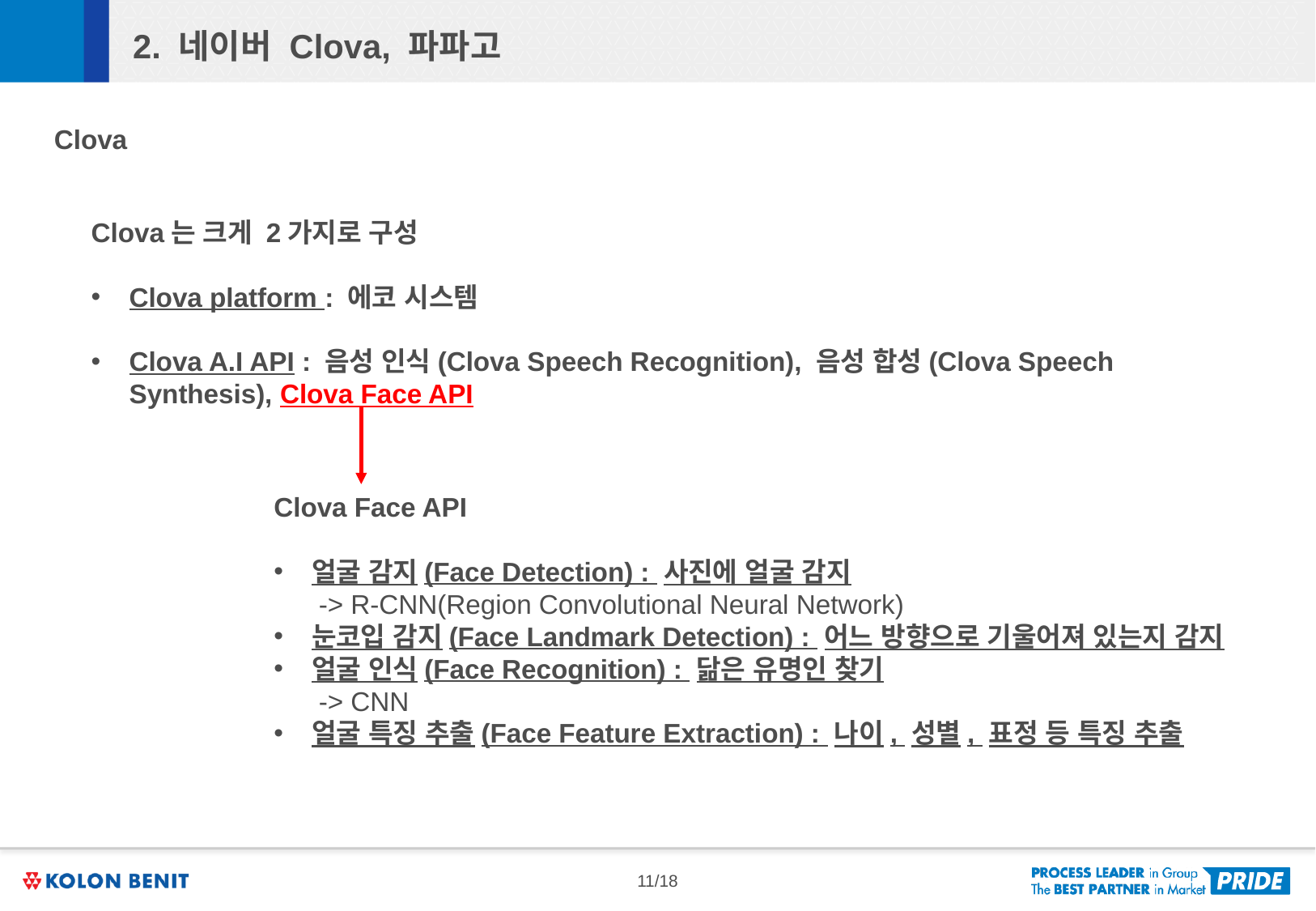

2. 네이버 Clova, 파파고
Clova
Clova는 크게 2가지로 구성

Clova platform : 에코 시스템

Clova A.I API : 음성 인식(Clova Speech Recognition), 음성 합성(Clova Speech Synthesis), Clova Face API
Clova Face API

얼굴 감지(Face Detection) : 사진에 얼굴 감지
      -> R-CNN(Region Convolutional Neural Network)
눈코입 감지(Face Landmark Detection) : 어느 방향으로 기울어져 있는지 감지
얼굴 인식(Face Recognition) : 닮은 유명인 찾기
      -> CNN
얼굴 특징 추출(Face Feature Extraction) : 나이, 성별, 표정 등 특징 추출